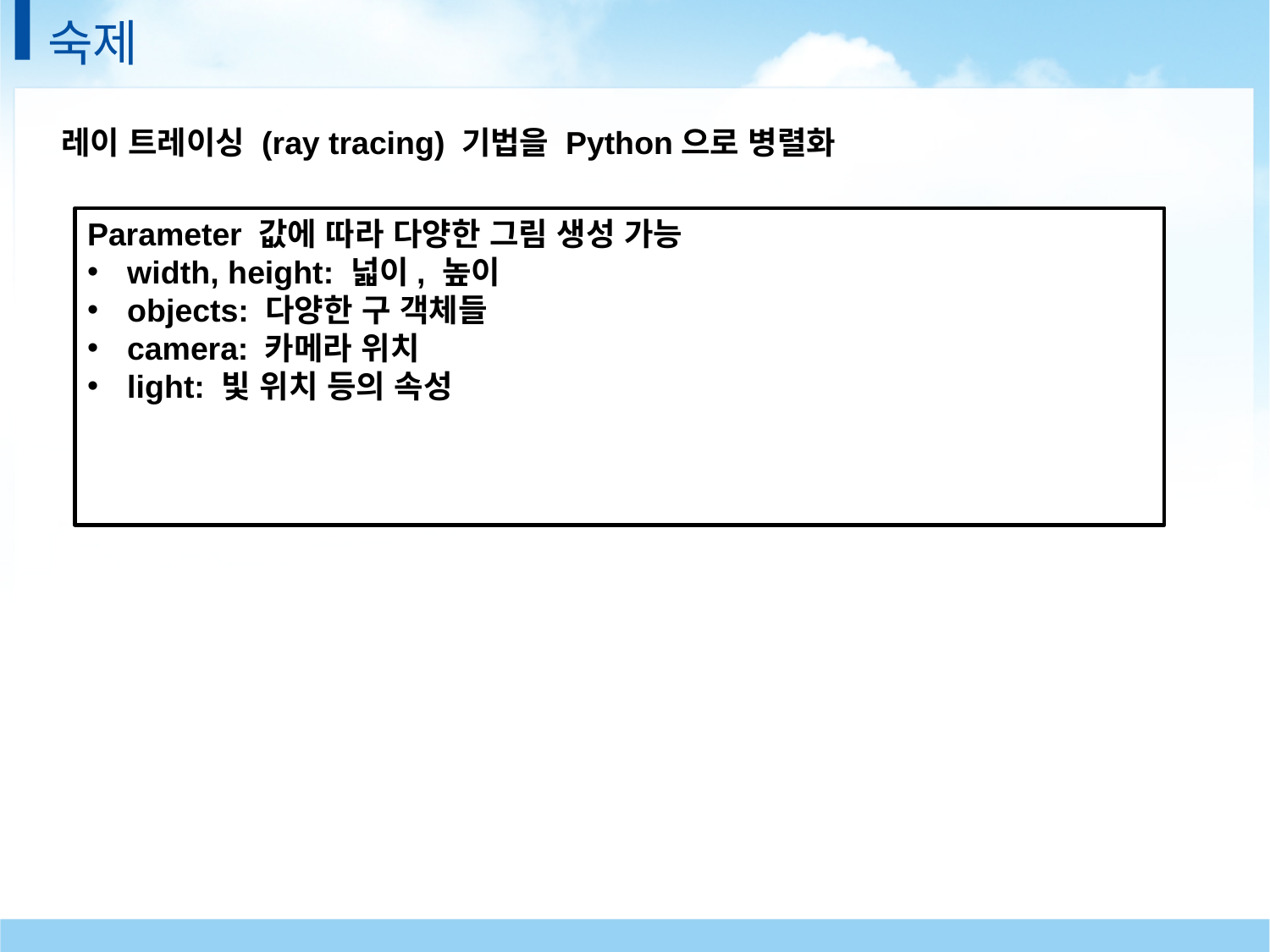

# 숙제
레이 트레이싱 (ray tracing) 기법을 Python으로 병렬화
Parameter 값에 따라 다양한 그림 생성 가능
width, height: 넓이, 높이
objects: 다양한 구 객체들
camera: 카메라 위치
light: 빛 위치 등의 속성